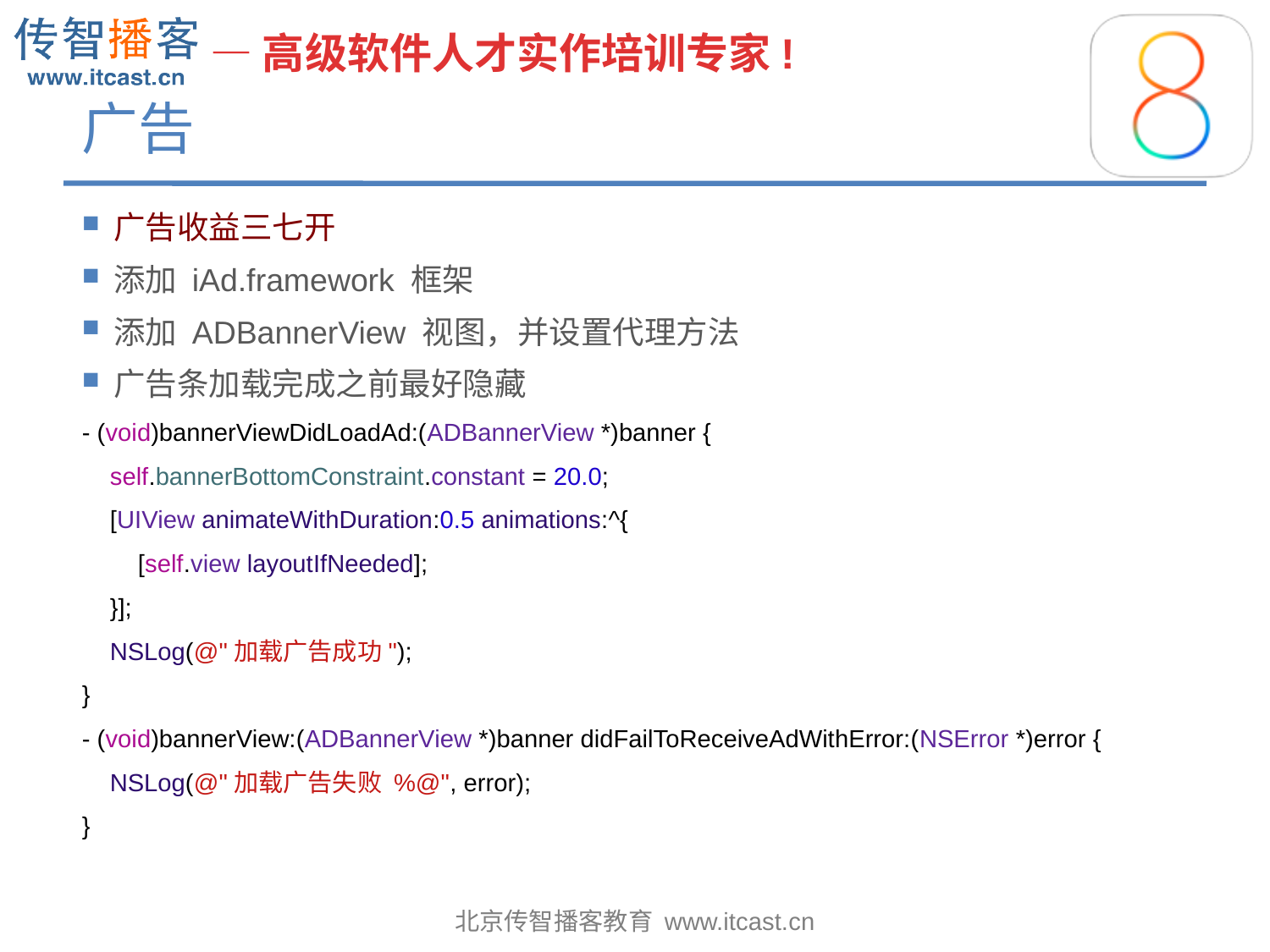

# 广告
广告收益三七开
添加 iAd.framework 框架
添加 ADBannerView 视图，并设置代理方法
广告条加载完成之前最好隐藏
- (void)bannerViewDidLoadAd:(ADBannerView *)banner {
    self.bannerBottomConstraint.constant = 20.0;
    [UIView animateWithDuration:0.5 animations:^{
        [self.view layoutIfNeeded];
    }];
    NSLog(@"加载广告成功");
}
- (void)bannerView:(ADBannerView *)banner didFailToReceiveAdWithError:(NSError *)error {
    NSLog(@"加载广告失败 %@", error);
}